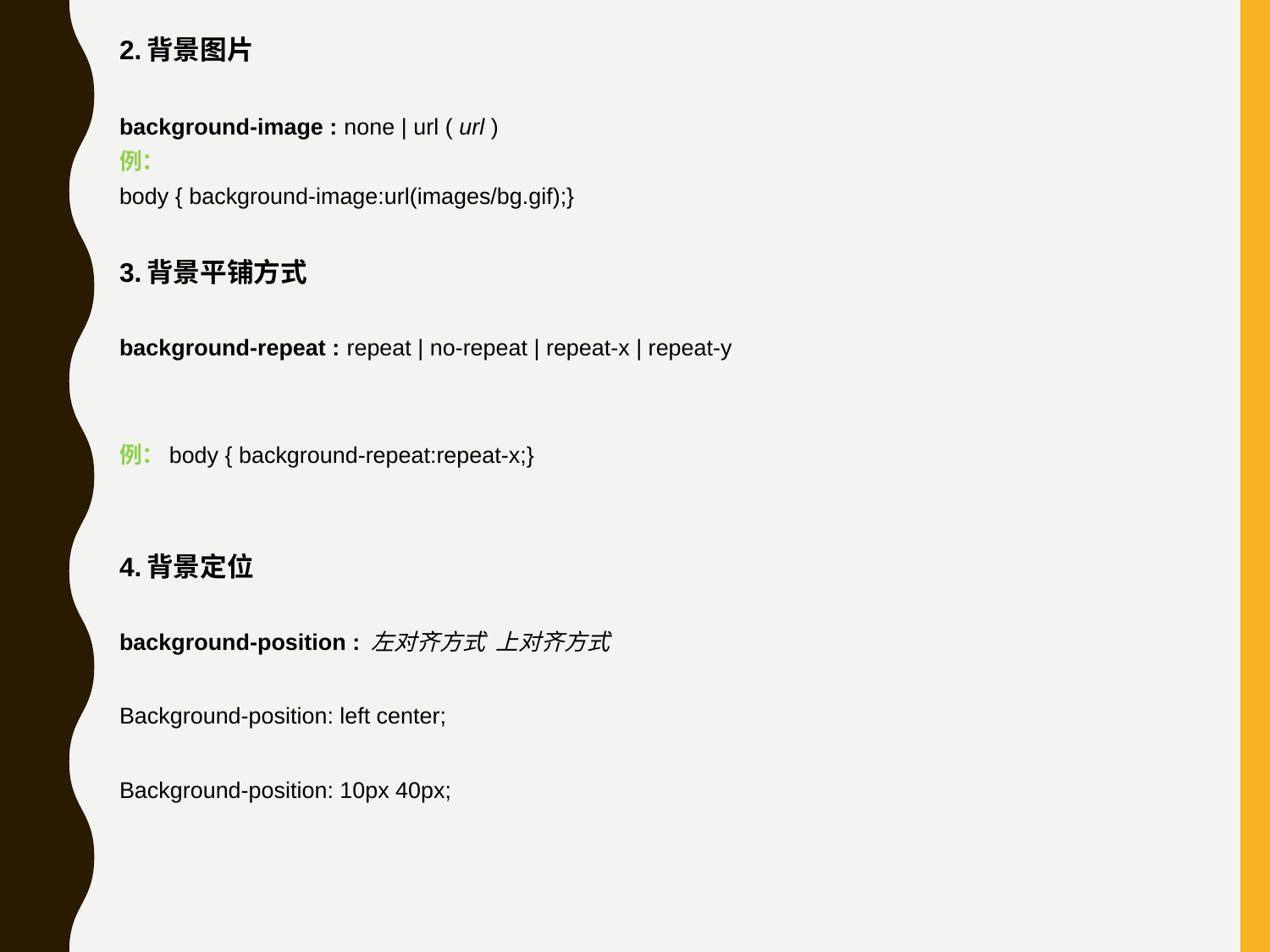

2.背景图片

background-image : none | url ( url )
例：
body { background-image:url(images/bg.gif);}

3.背景平铺方式

background-repeat : repeat | no-repeat | repeat-x | repeat-y

例：body { background-repeat:repeat-x;}

4.背景定位

background-position : 左对齐方式  上对齐方式

Background-position: left center;

Background-position: 10px 40px;